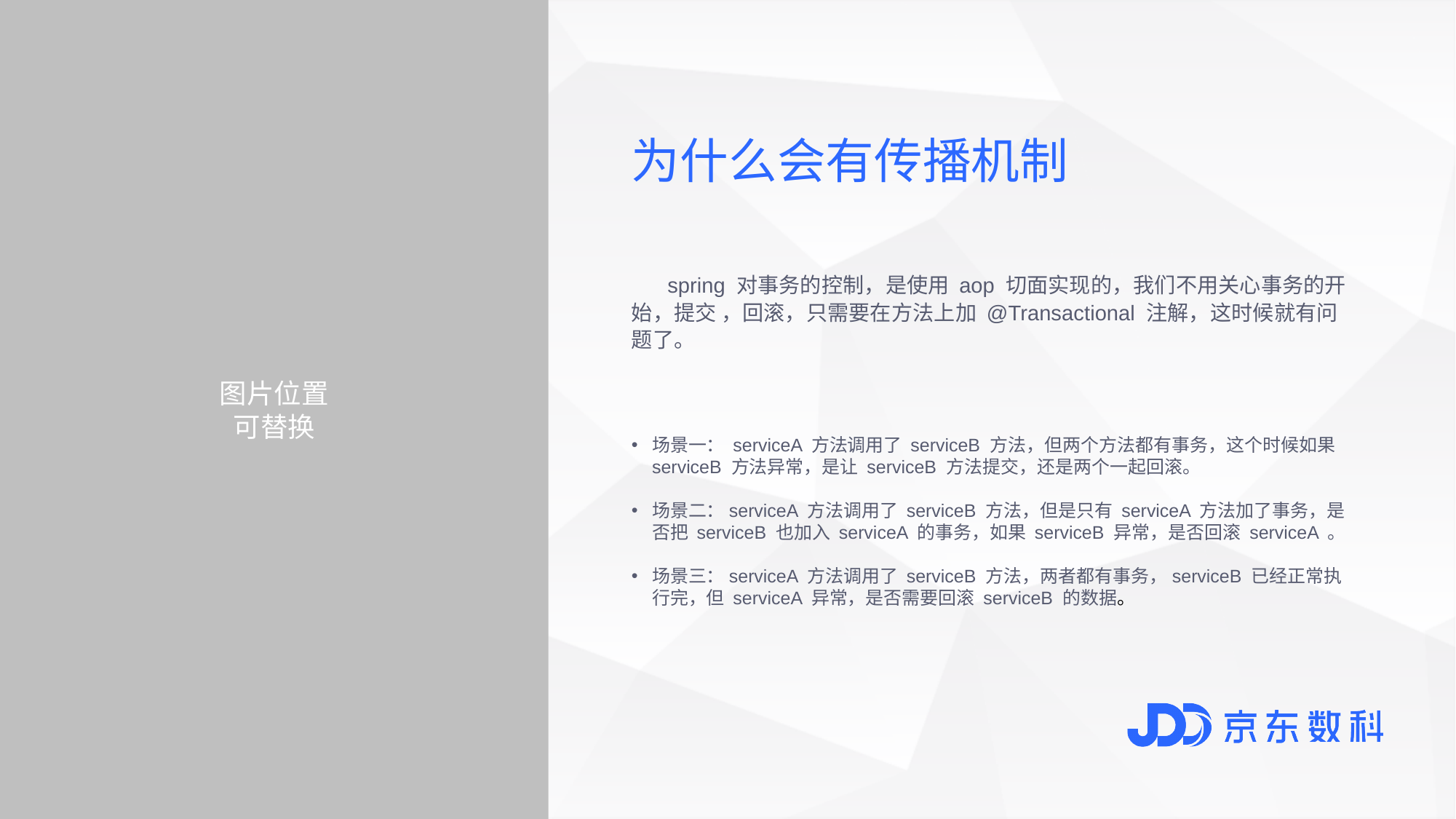

图片位置
可替换
为什么会有传播机制
      spring 对事务的控制，是使用 aop 切面实现的，我们不用关心事务的开始，提交 ，回滚，只需要在方法上加 @Transactional 注解，这时候就有问题了。

场景一： serviceA 方法调用了 serviceB 方法，但两个方法都有事务，这个时候如果 serviceB 方法异常，是让 serviceB 方法提交，还是两个一起回滚。

场景二：serviceA 方法调用了 serviceB 方法，但是只有 serviceA 方法加了事务，是否把 serviceB 也加入 serviceA 的事务，如果 serviceB 异常，是否回滚 serviceA 。

场景三：serviceA 方法调用了 serviceB 方法，两者都有事务，serviceB 已经正常执行完，但 serviceA 异常，是否需要回滚 serviceB 的数据。